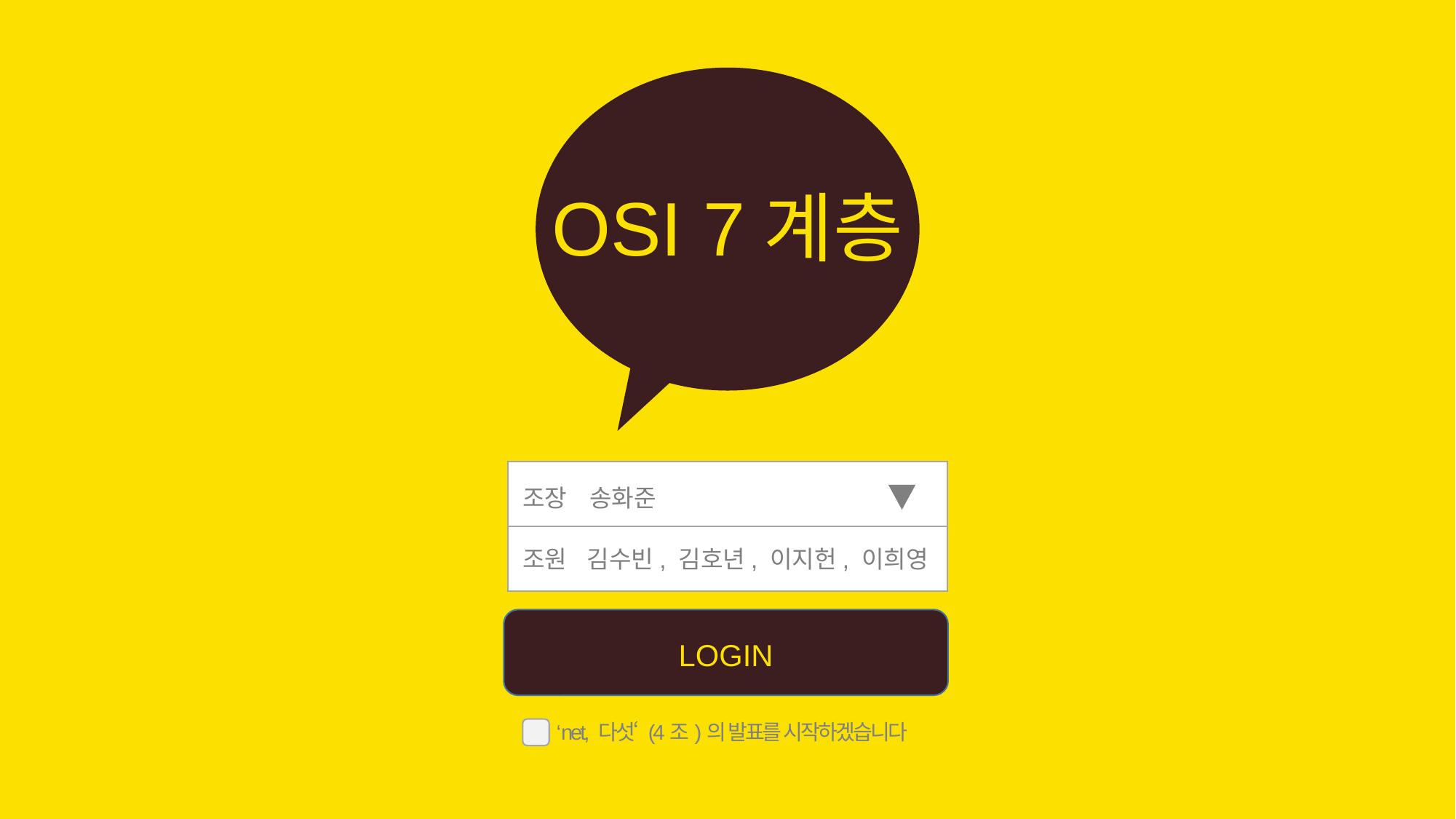

OSI 7계층

조장
송화준

조원
김수빈, 김호년, 이지헌, 이희영

LOGIN
‘net, 다섯‘ (4조)의 발표를 시작하겠습니다